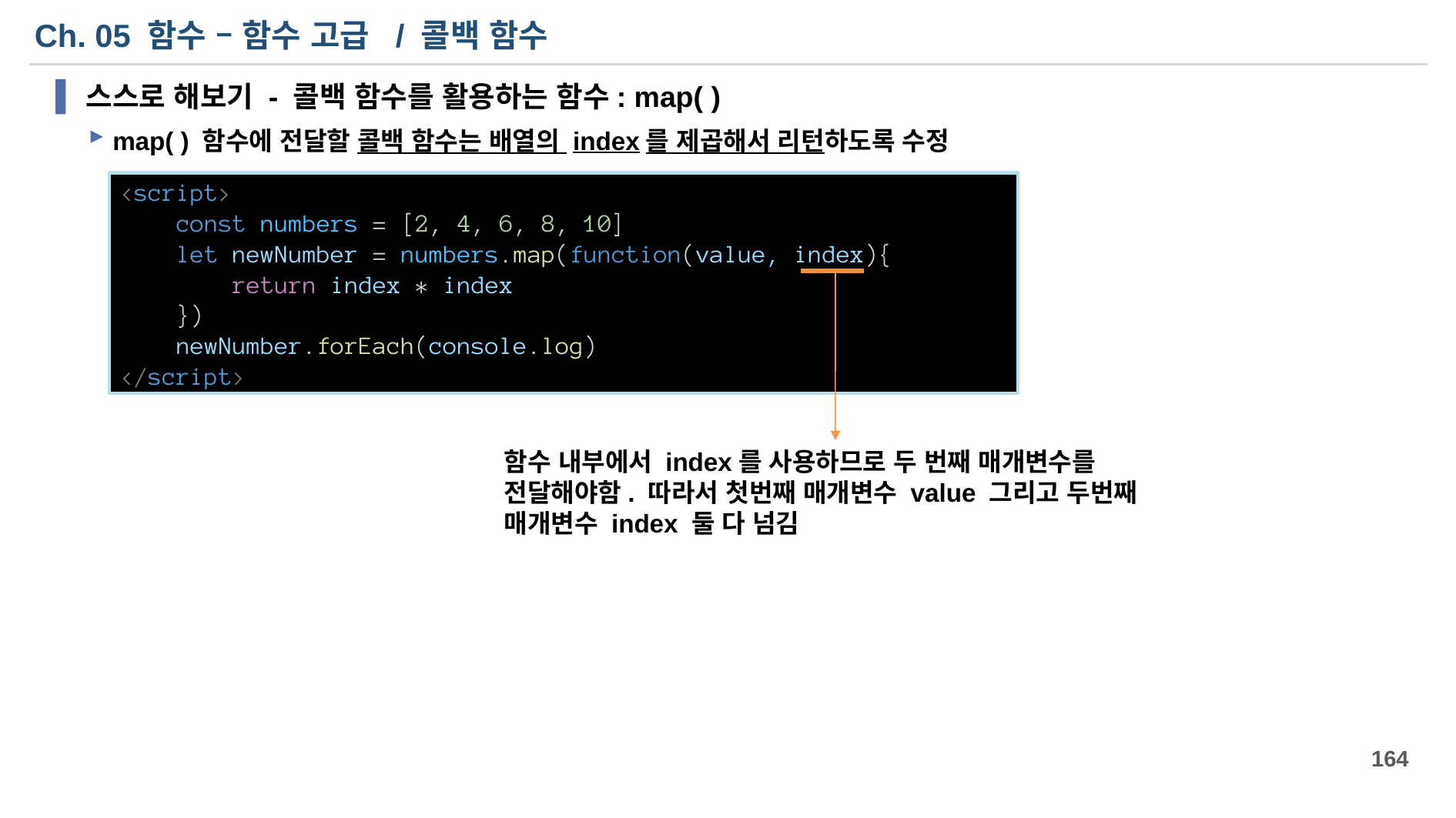

# Ch. 05 함수 – 함수 고급  / 콜백 함수
스스로 해보기 - 콜백 함수를 활용하는 함수: map( )
map( ) 함수에 전달할 콜백 함수는 배열의 index를 제곱해서 리턴하도록 수정

<script>
    const numbers = [2, 4, 6, 8, 10]
    let newNumber = numbers.map(function(value, index){
        return index * index
    })
    newNumber.forEach(console.log)
</script>
함수 내부에서 index를 사용하므로 두 번째 매개변수를 전달해야함. 따라서 첫번째 매개변수 value 그리고 두번째 매개변수 index 둘 다 넘김
164